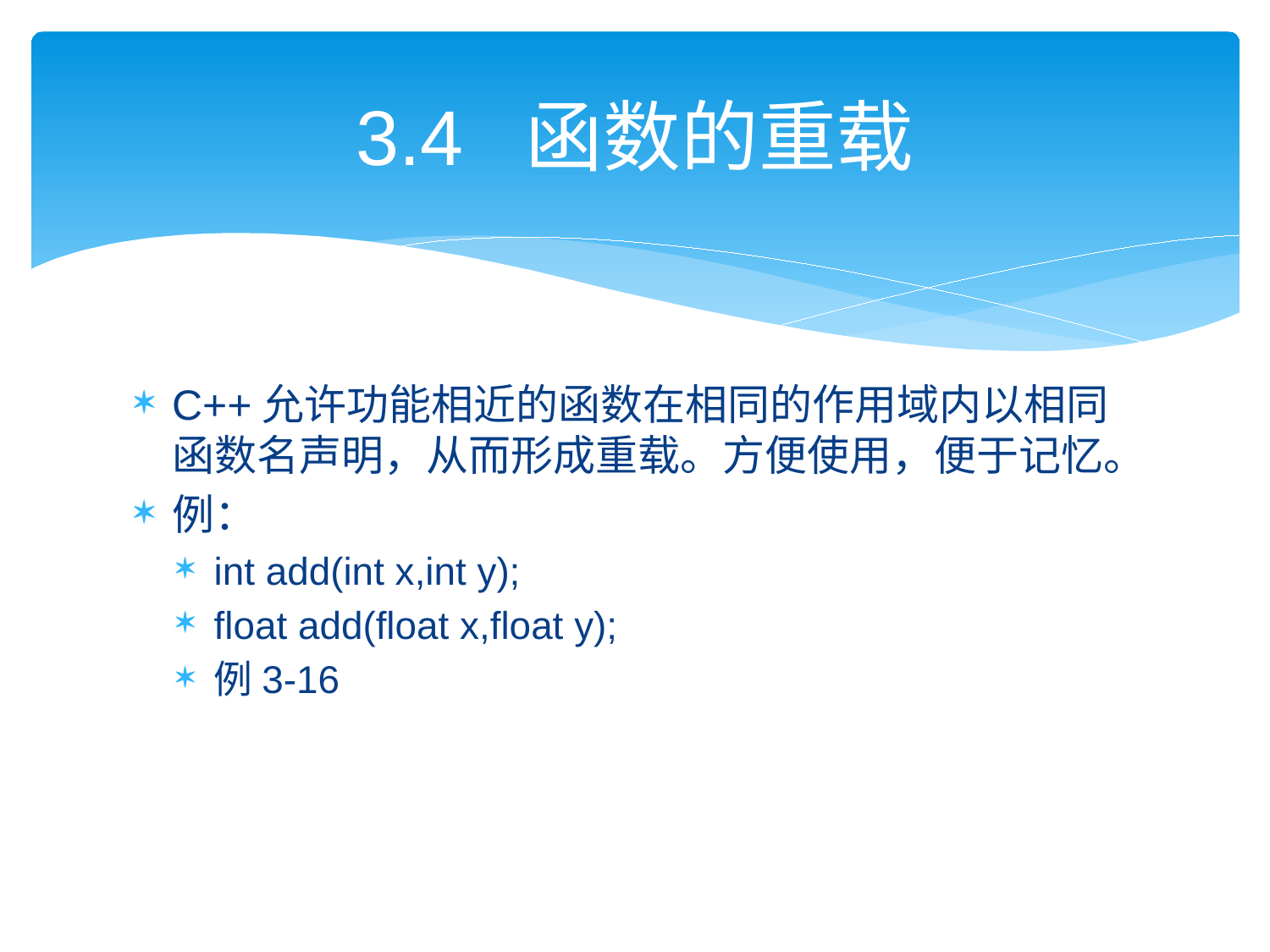

# 3.4  函数的重载
C++允许功能相近的函数在相同的作用域内以相同函数名声明，从而形成重载。方便使用，便于记忆。
例：
int add(int x,int y);
float add(float x,float y);
例3-16